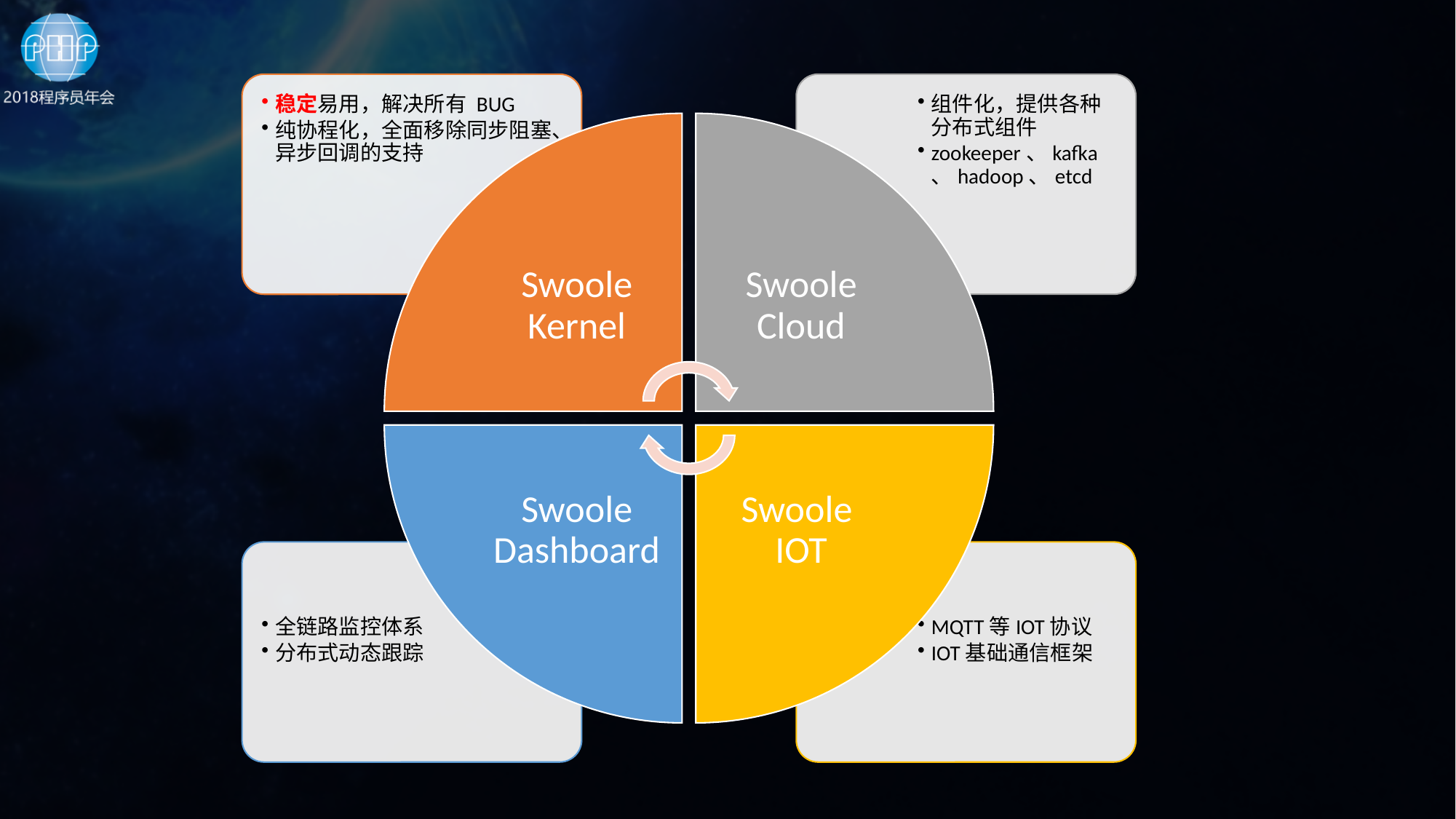

MQTT等IOT协议
IOT基础通信框架
全链路监控体系
分布式动态跟踪

组件化，提供各种分布式组件
zookeeper、kafka、hadoop、etcd
稳定易用，解决所有 BUG
纯协程化，全面移除同步阻塞、异步回调的支持
Swoole Kernel
Swoole Cloud
Swoole
IOT
Swoole Dashboard